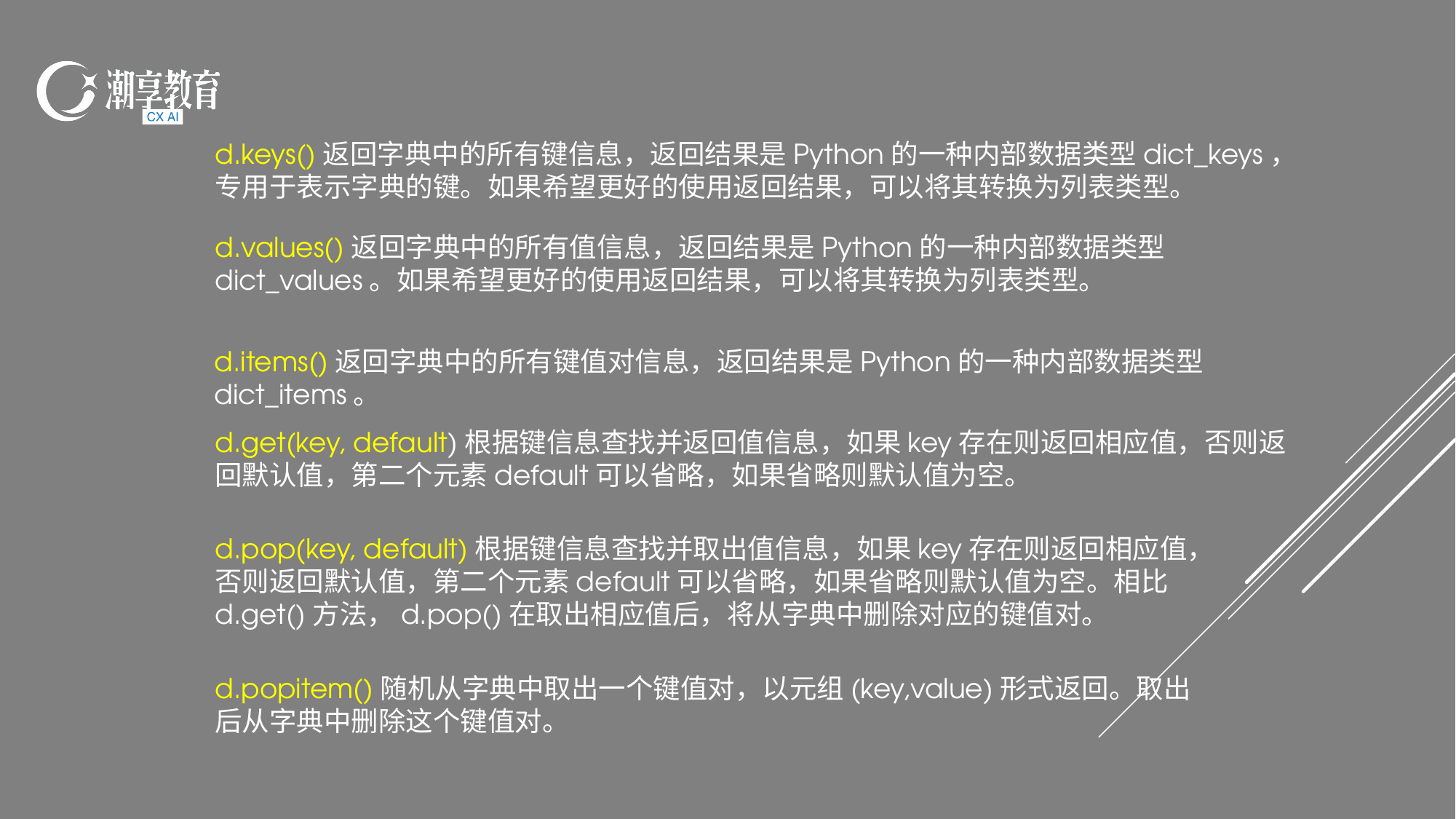

d.keys()返回字典中的所有键信息，返回结果是Python的一种内部数据类型dict_keys，专用于表示字典的键。如果希望更好的使用返回结果，可以将其转换为列表类型。
d.values()返回字典中的所有值信息，返回结果是Python的一种内部数据类型dict_values。如果希望更好的使用返回结果，可以将其转换为列表类型。
d.items()返回字典中的所有键值对信息，返回结果是Python的一种内部数据类型dict_items。
d.get(key, default)根据键信息查找并返回值信息，如果key存在则返回相应值，否则返回默认值，第二个元素default可以省略，如果省略则默认值为空。
d.pop(key, default)根据键信息查找并取出值信息，如果key存在则返回相应值，否则返回默认值，第二个元素default可以省略，如果省略则默认值为空。相比d.get()方法，d.pop()在取出相应值后，将从字典中删除对应的键值对。
d.popitem()随机从字典中取出一个键值对，以元组(key,value)形式返回。取出后从字典中删除这个键值对。